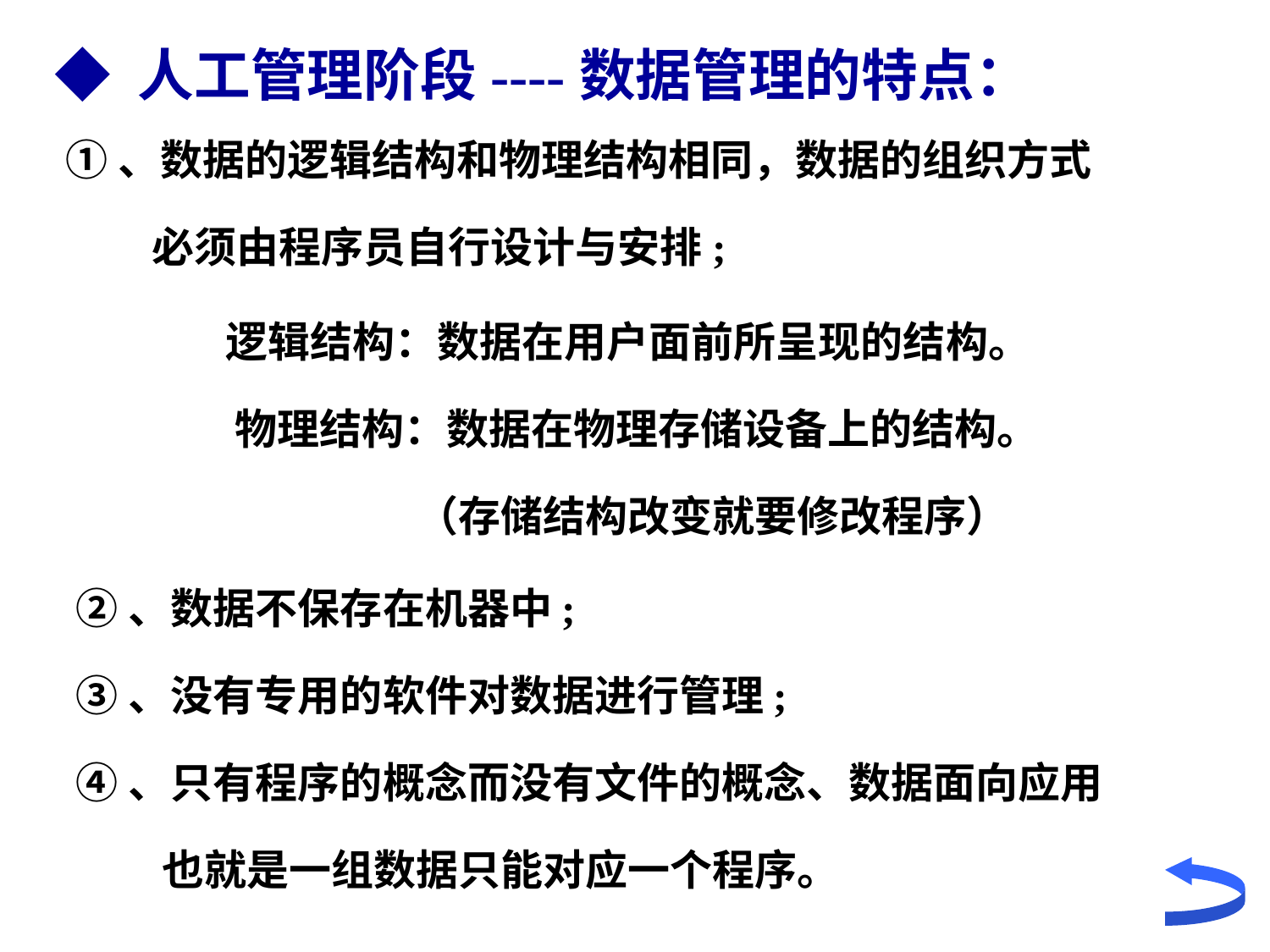

◆ 人工管理阶段----数据管理的特点：
①、数据的逻辑结构和物理结构相同，数据的组织方式
        必须由程序员自行设计与安排;
                  逻辑结构：数据在用户面前所呈现的结构。
                   物理结构：数据在物理存储设备上的结构。
                                      （存储结构改变就要修改程序）
②、数据不保存在机器中;
③、没有专用的软件对数据进行管理;
④、只有程序的概念而没有文件的概念、数据面向应用
        也就是一组数据只能对应一个程序。